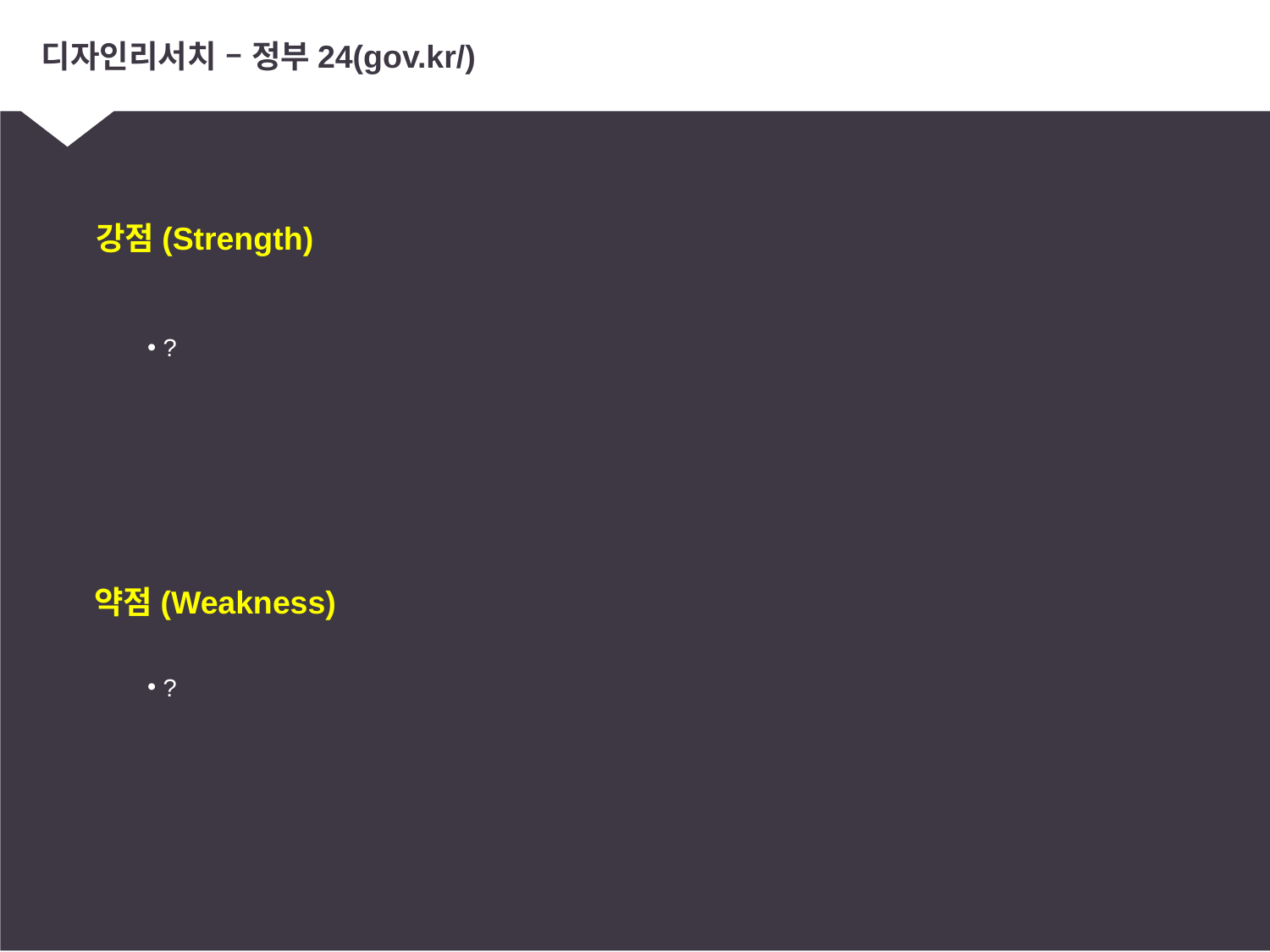

# 디자인리서치 – 정부24(gov.kr/)
강점(Strength)
 ?
약점(Weakness)
 ?